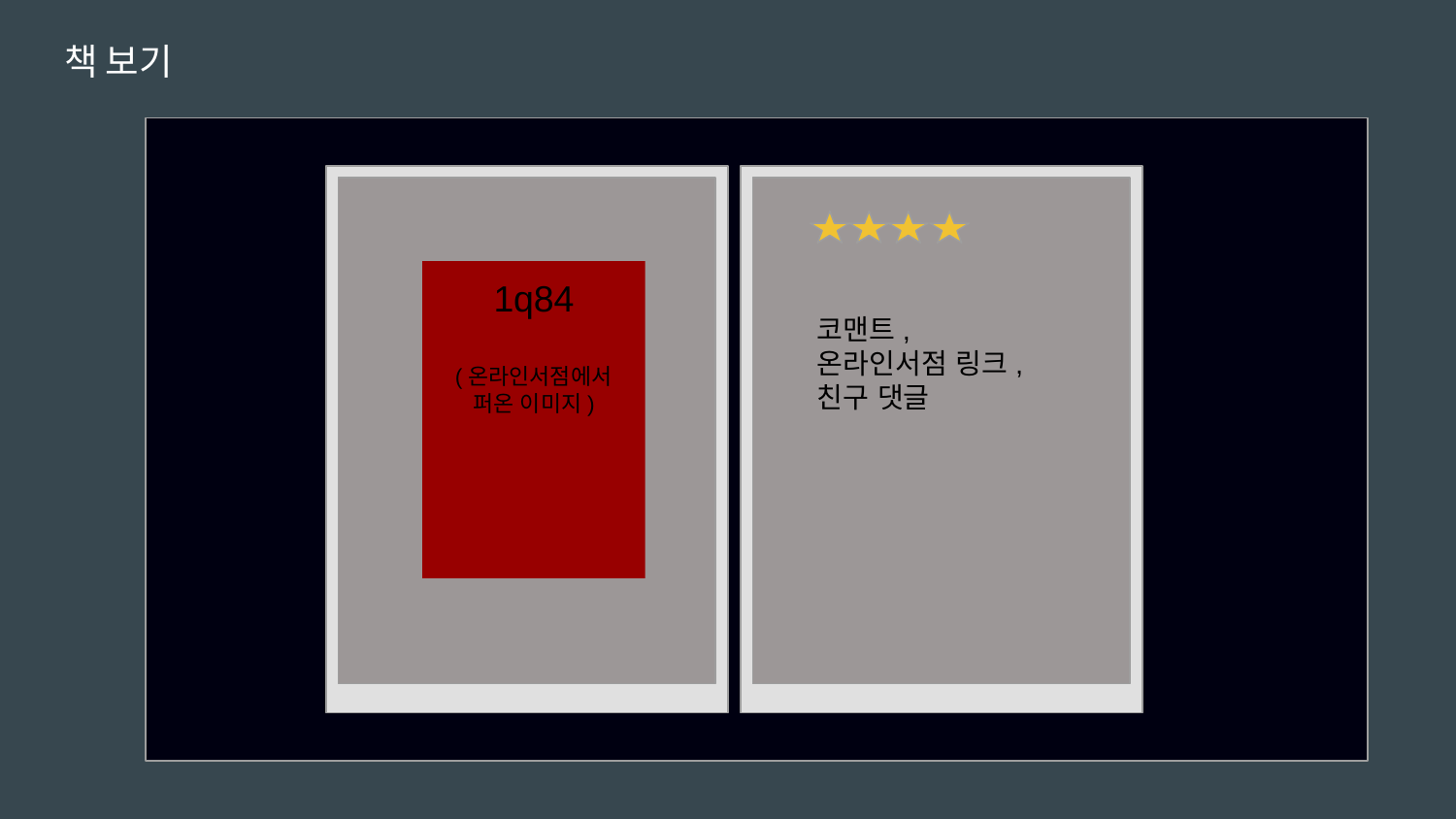

# 책 보기

1q84

(온라인서점에서 퍼온 이미지)
코맨트,
온라인서점 링크, 친구 댓글